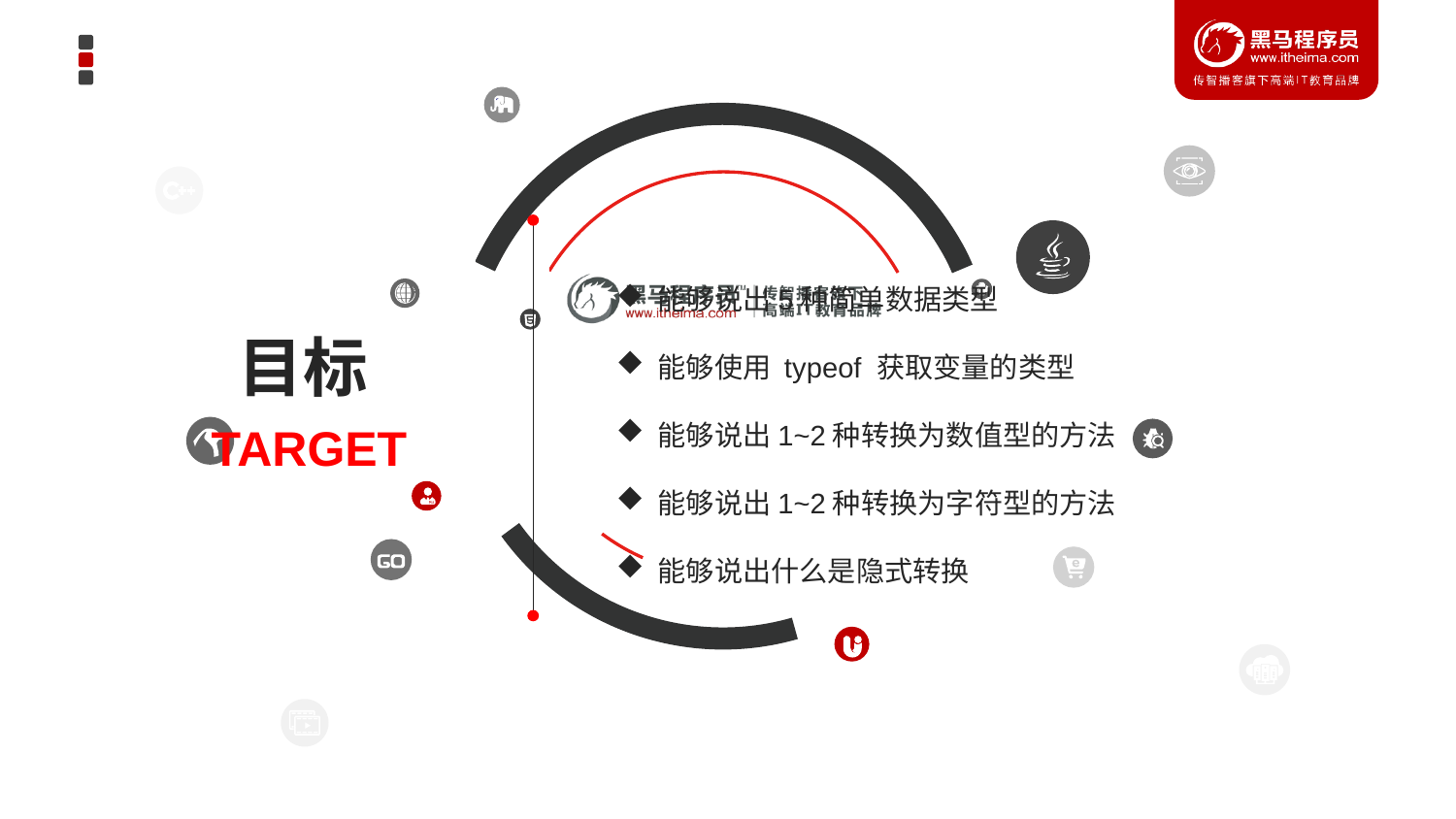

能够说出5种简单数据类型
 能够使用 typeof 获取变量的类型
 能够说出1~2种转换为数值型的方法
 能够说出1~2种转换为字符型的方法
 能够说出什么是隐式转换
目标
TARGET